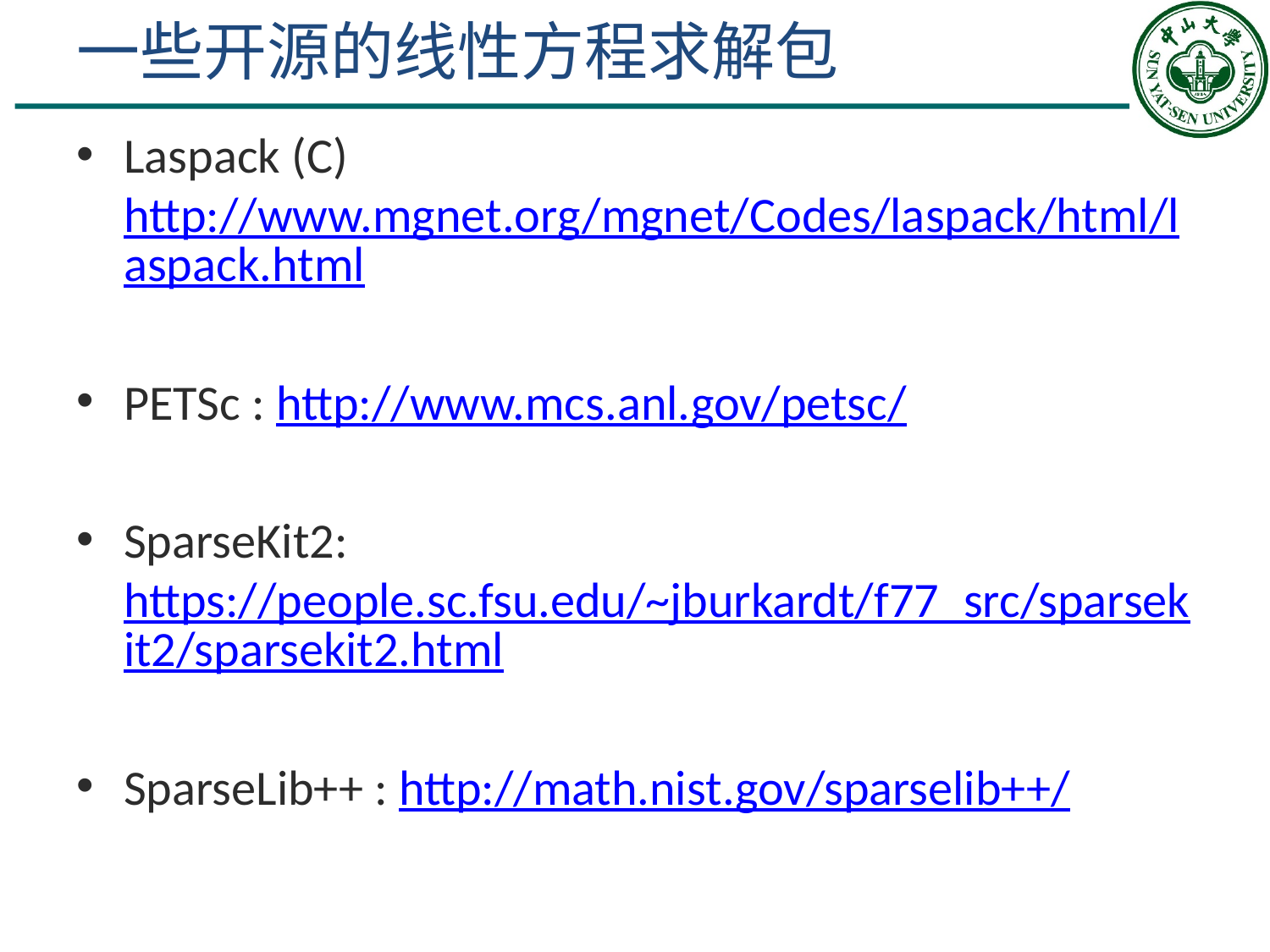

# 一些开源的线性方程求解包
Laspack (C) http://www.mgnet.org/mgnet/Codes/laspack/html/laspack.html

PETSc : http://www.mcs.anl.gov/petsc/

SparseKit2: https://people.sc.fsu.edu/~jburkardt/f77_src/sparsekit2/sparsekit2.html

SparseLib++ : http://math.nist.gov/sparselib++/